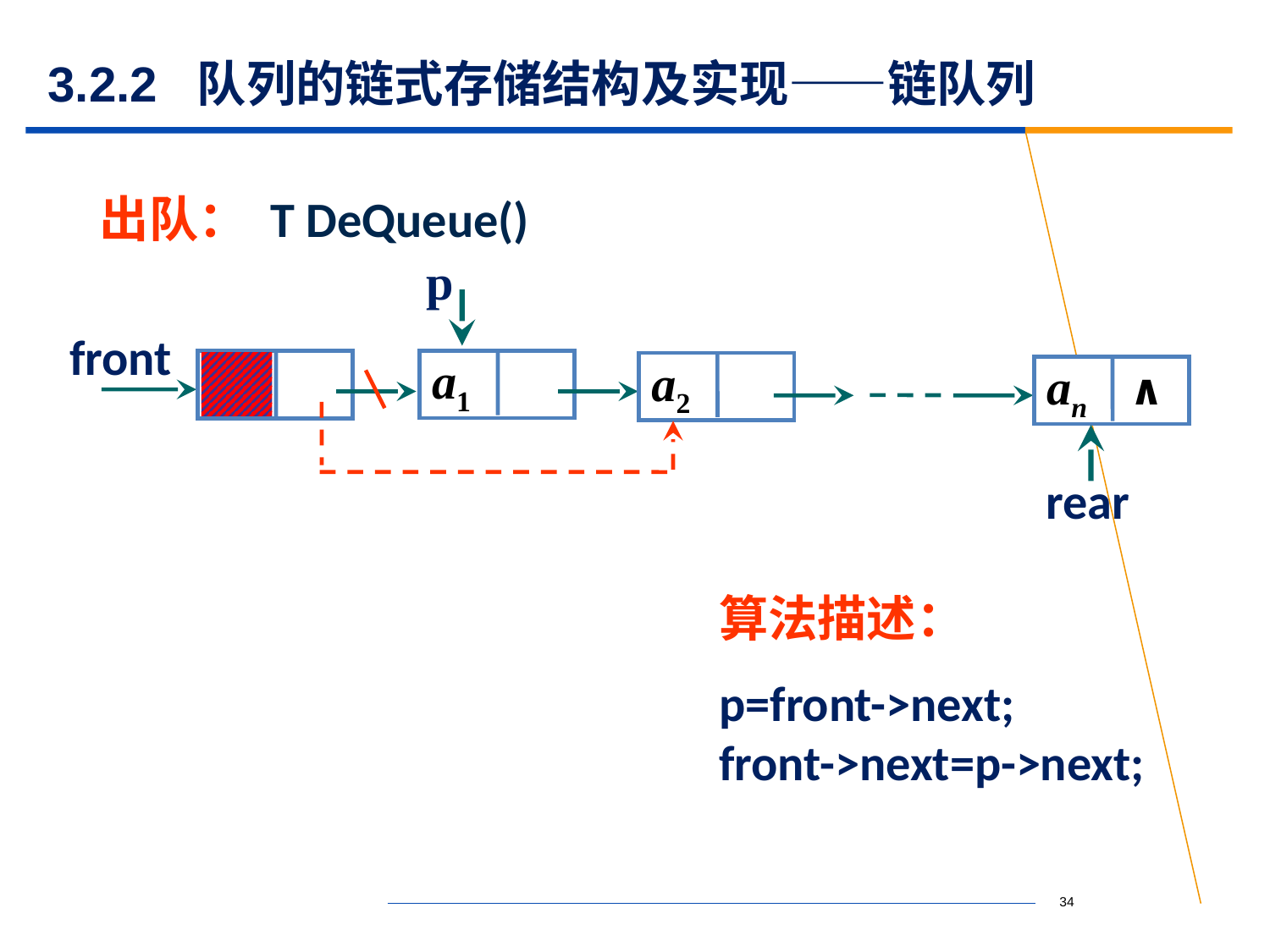

# 3.2.2  队列的链式存储结构及实现——链队列
出队： T DeQueue()
p

front

a1

a2

∧
an

rear
算法描述：
p=front->next;
front->next=p->next;